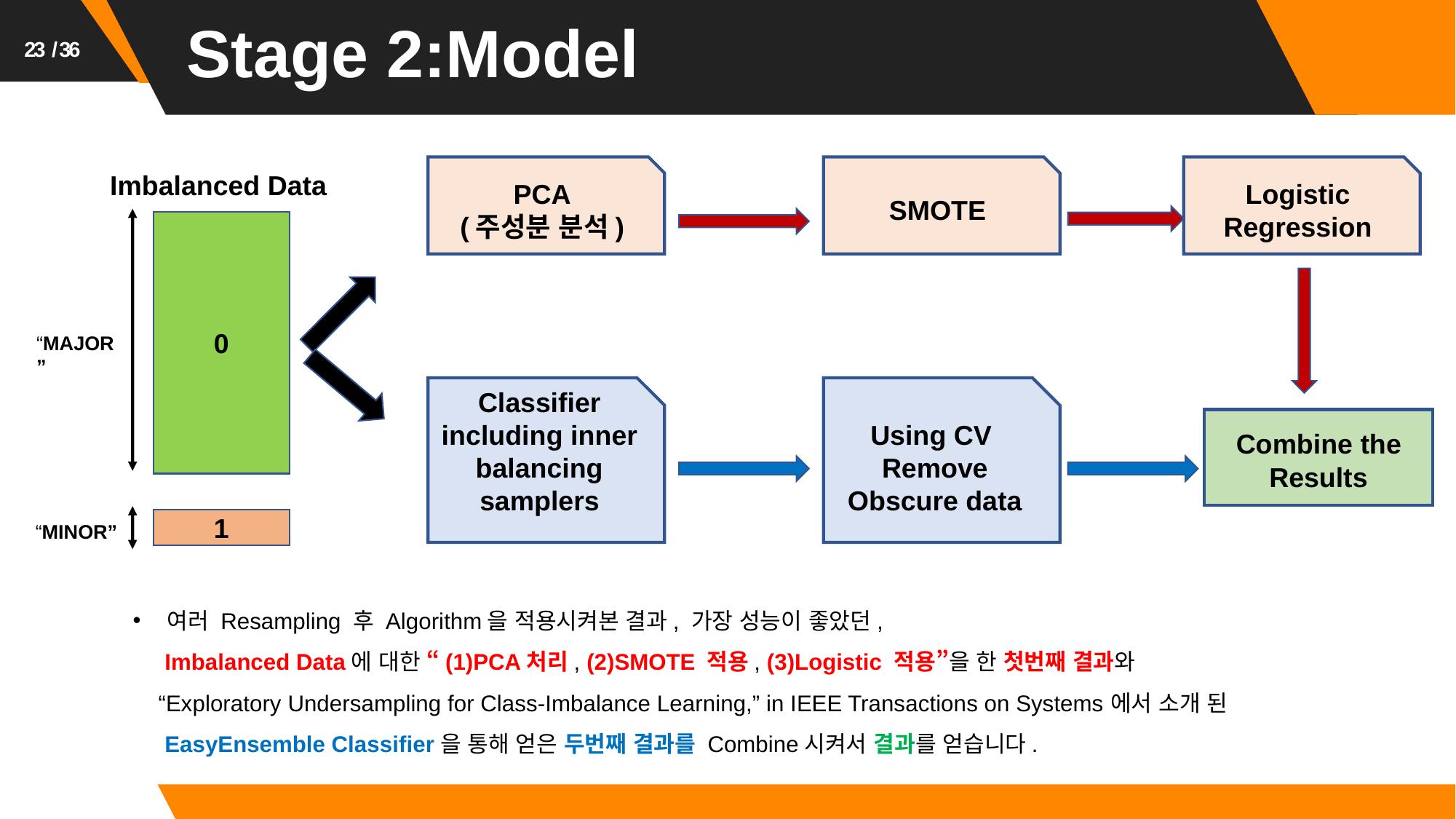

# Stage 2:Model
PCA
(주성분 분석)
SMOTE
Logistic
Regression
Imbalanced Data

0

“MAJOR”

Classifier including inner balancing samplers

Using CV
Remove
Obscure data

 Combine the
Results

1
“MINOR”
여러 Resampling 후 Algorithm을 적용시켜본 결과, 가장 성능이 좋았던,
     Imbalanced Data에 대한 “(1)PCA처리, (2)SMOTE 적용, (3)Logistic 적용”을 한 첫번째 결과와
    “Exploratory Undersampling for Class-Imbalance Learning,” in IEEE Transactions on Systems에서 소개 된
     EasyEnsemble Classifier을 통해 얻은 두번째 결과를 Combine시켜서 결과를 얻습니다.